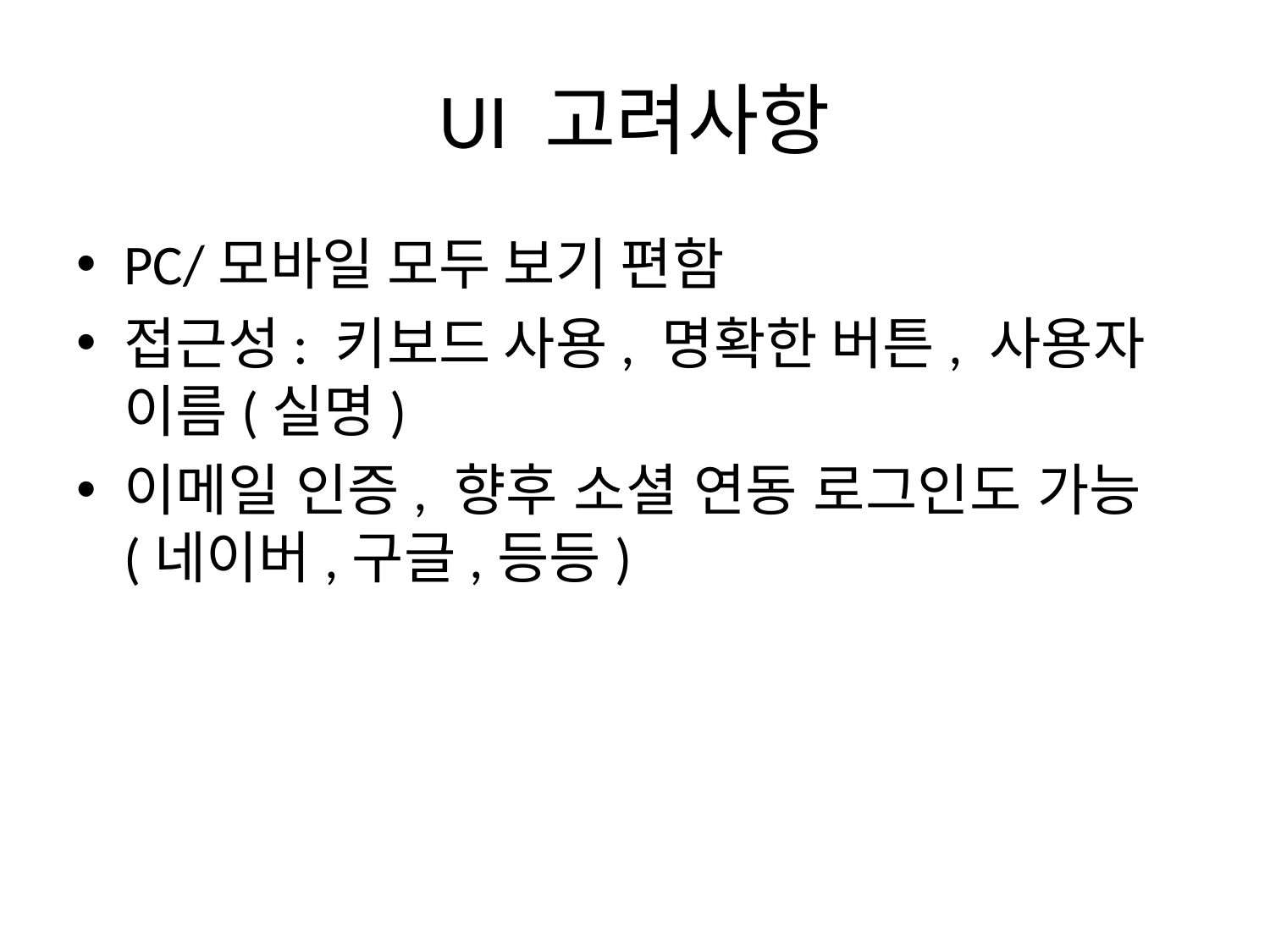

# UI 고려사항
PC/모바일 모두 보기 편함
접근성: 키보드 사용, 명확한 버튼, 사용자 이름(실명)
이메일 인증, 향후 소셜 연동 로그인도 가능
(네이버,구글,등등)